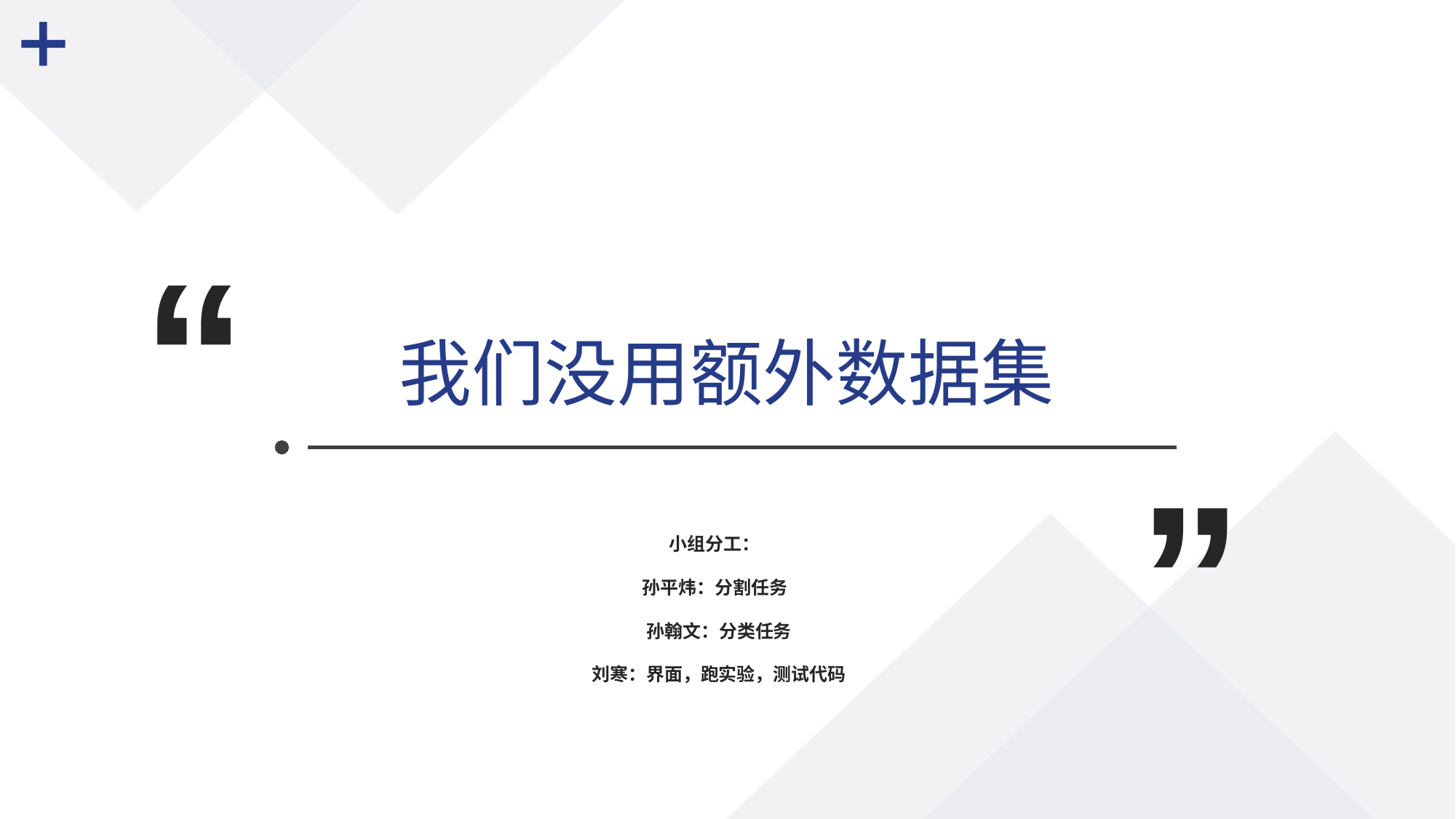

“
”
我们没用额外数据集

小组分工：
孙平炜：分割任务
 孙翰文：分类任务
 刘寒：界面，跑实验，测试代码